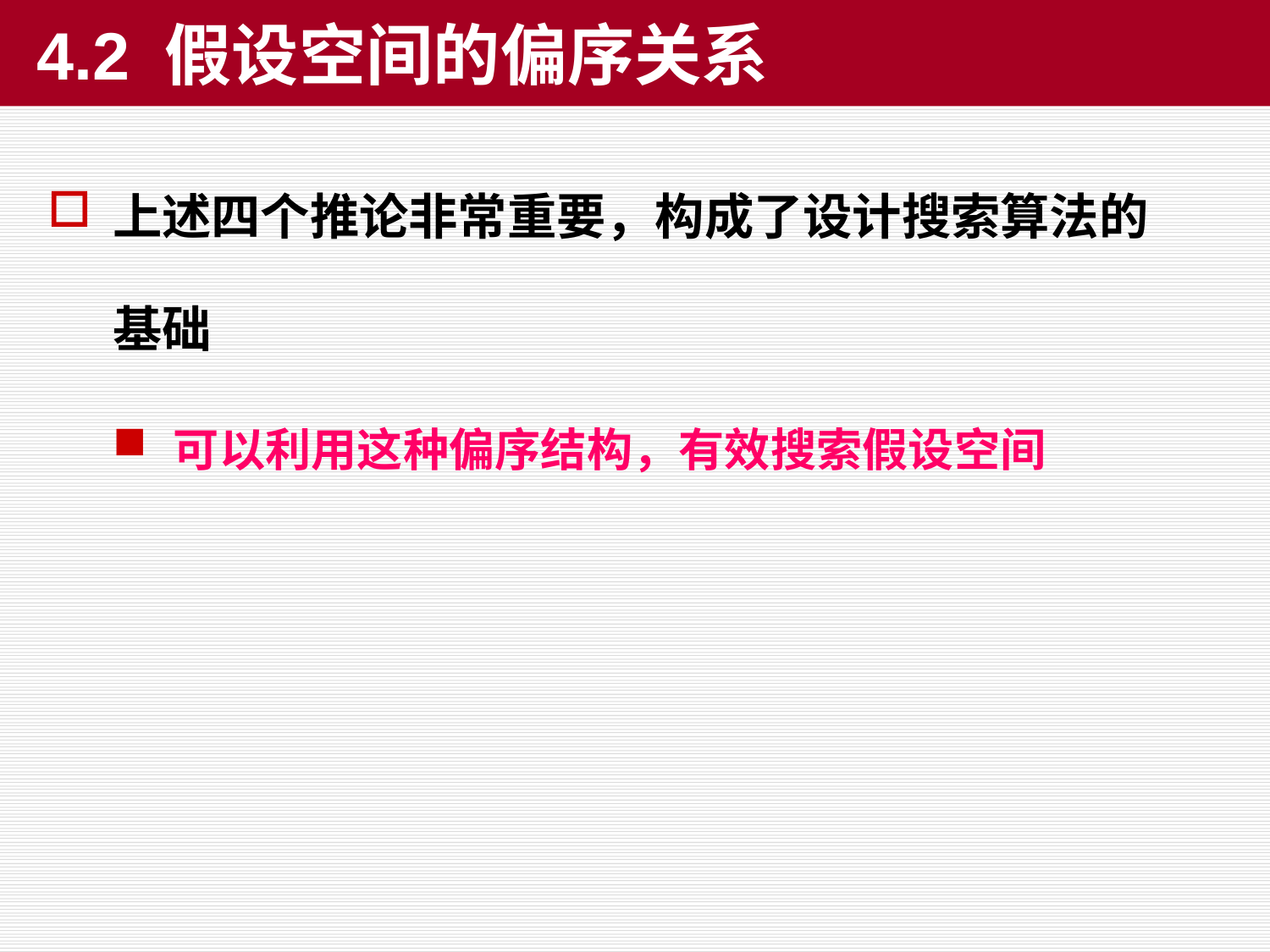

# 4.2 假设空间的偏序关系
上述四个推论非常重要，构成了设计搜索算法的基础
可以利用这种偏序结构，有效搜索假设空间